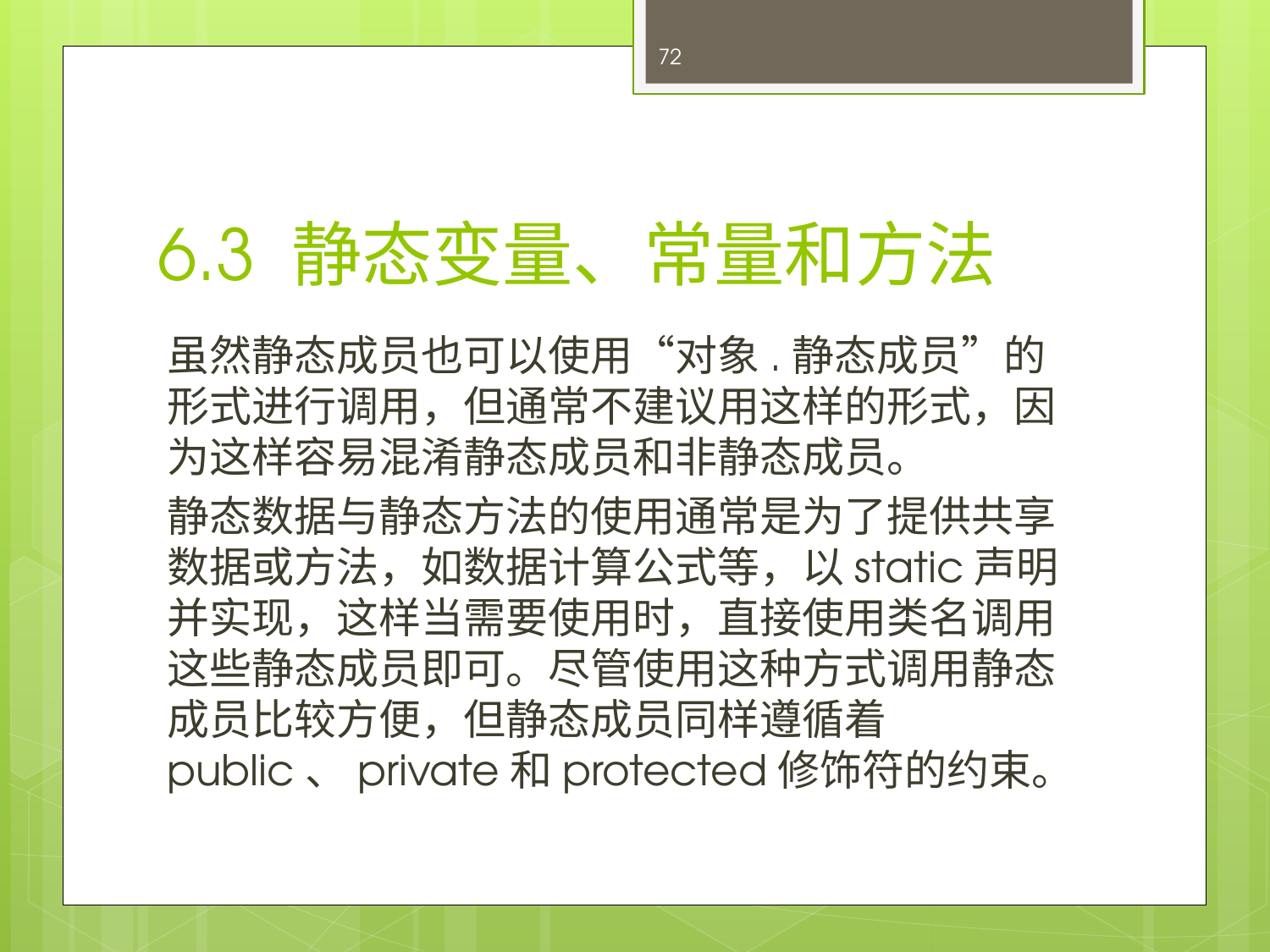

72
# 6.3 静态变量、常量和方法
虽然静态成员也可以使用“对象.静态成员”的形式进行调用，但通常不建议用这样的形式，因为这样容易混淆静态成员和非静态成员。
静态数据与静态方法的使用通常是为了提供共享数据或方法，如数据计算公式等，以static声明并实现，这样当需要使用时，直接使用类名调用这些静态成员即可。尽管使用这种方式调用静态成员比较方便，但静态成员同样遵循着public、private和protected修饰符的约束。